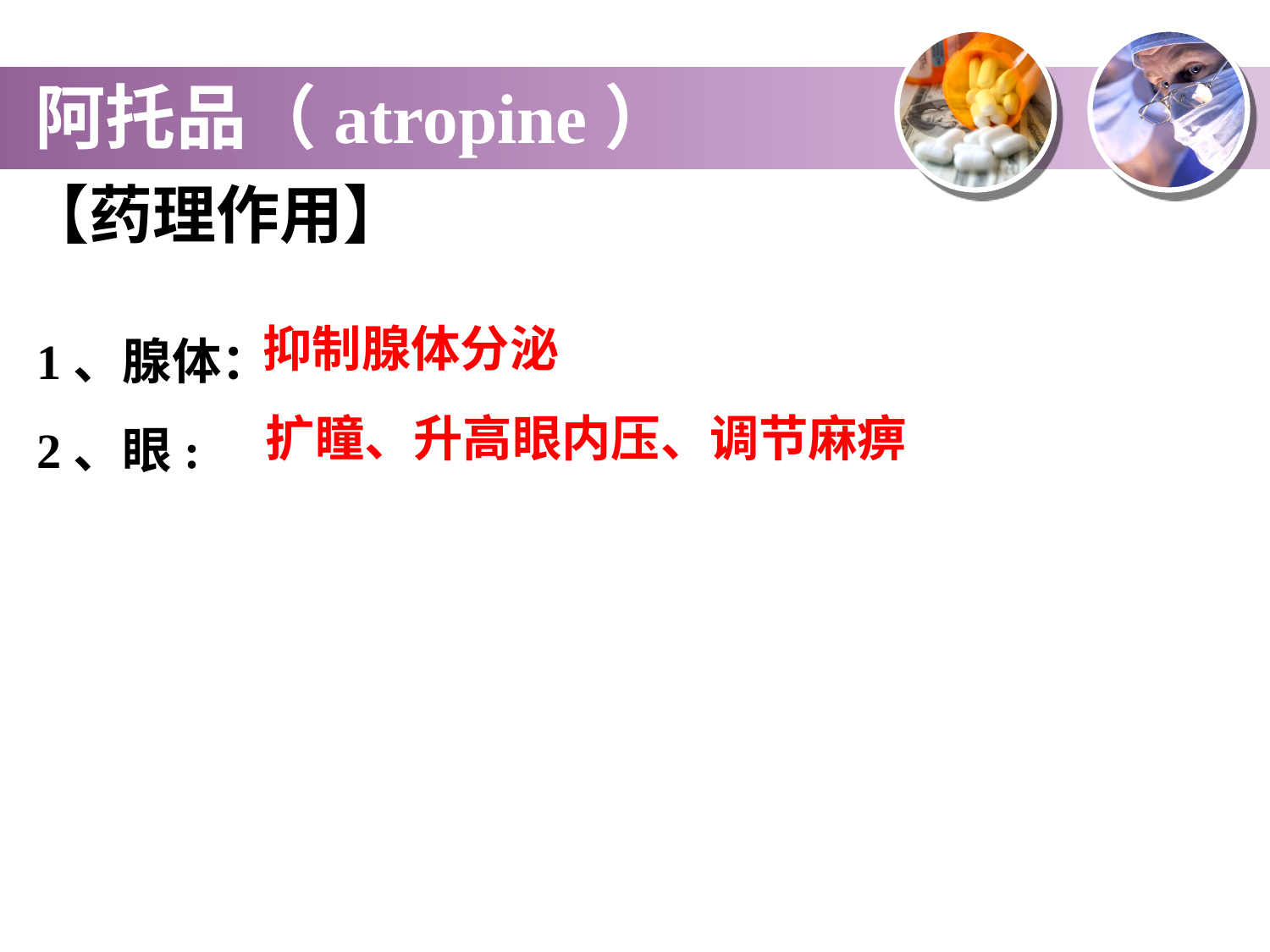

# 阿托品（atropine）
 【药理作用】
1、腺体：
2、眼:

抑制腺体分泌
扩瞳、升高眼内压、调节麻痹